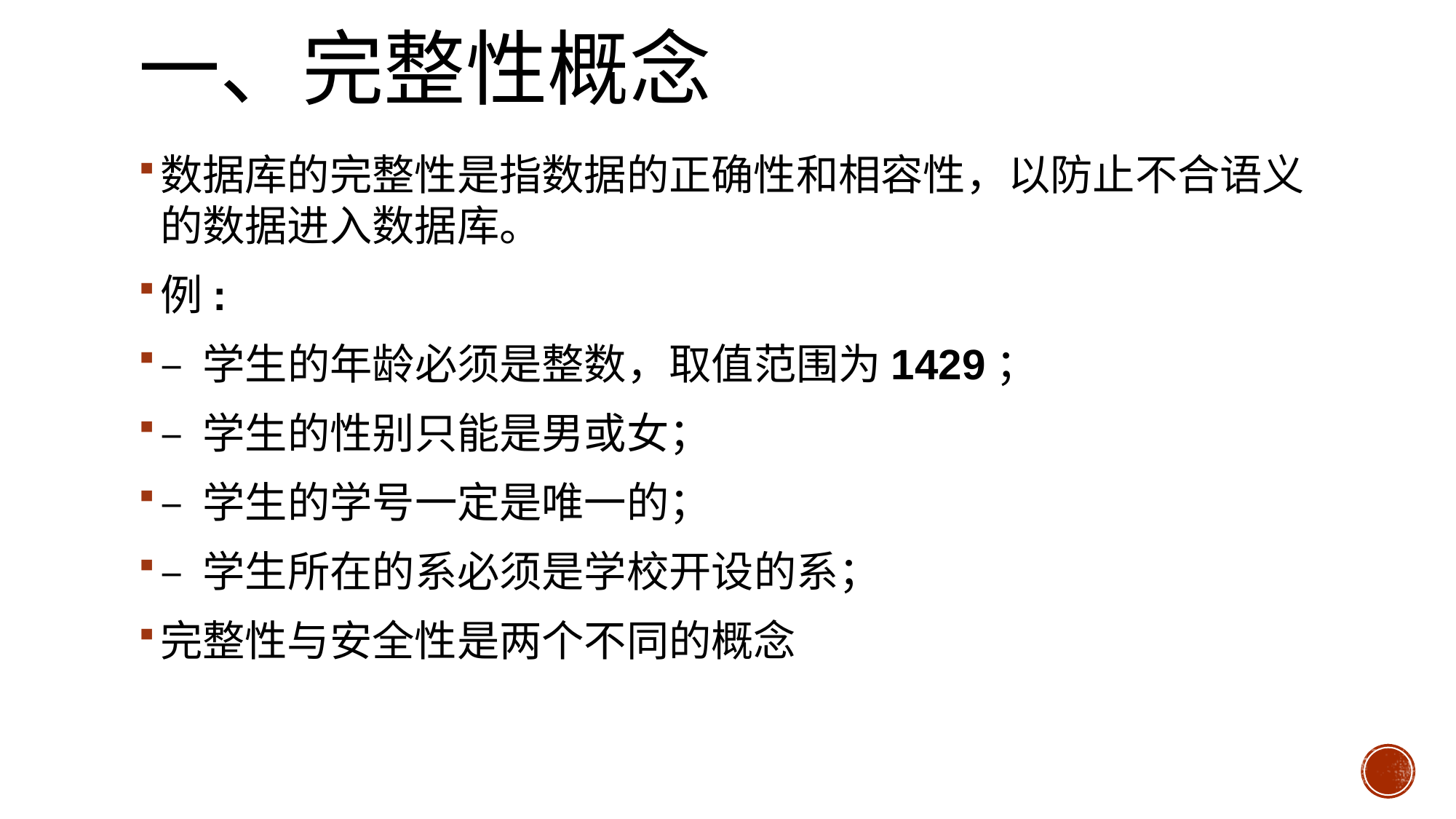

# 一、完整性概念
数据库的完整性是指数据的正确性和相容性，以防止不合语义的数据进入数据库。
例:
– 学生的年龄必须是整数，取值范围为1429；
– 学生的性别只能是男或女；
– 学生的学号一定是唯一的；
– 学生所在的系必须是学校开设的系；
完整性与安全性是两个不同的概念
2